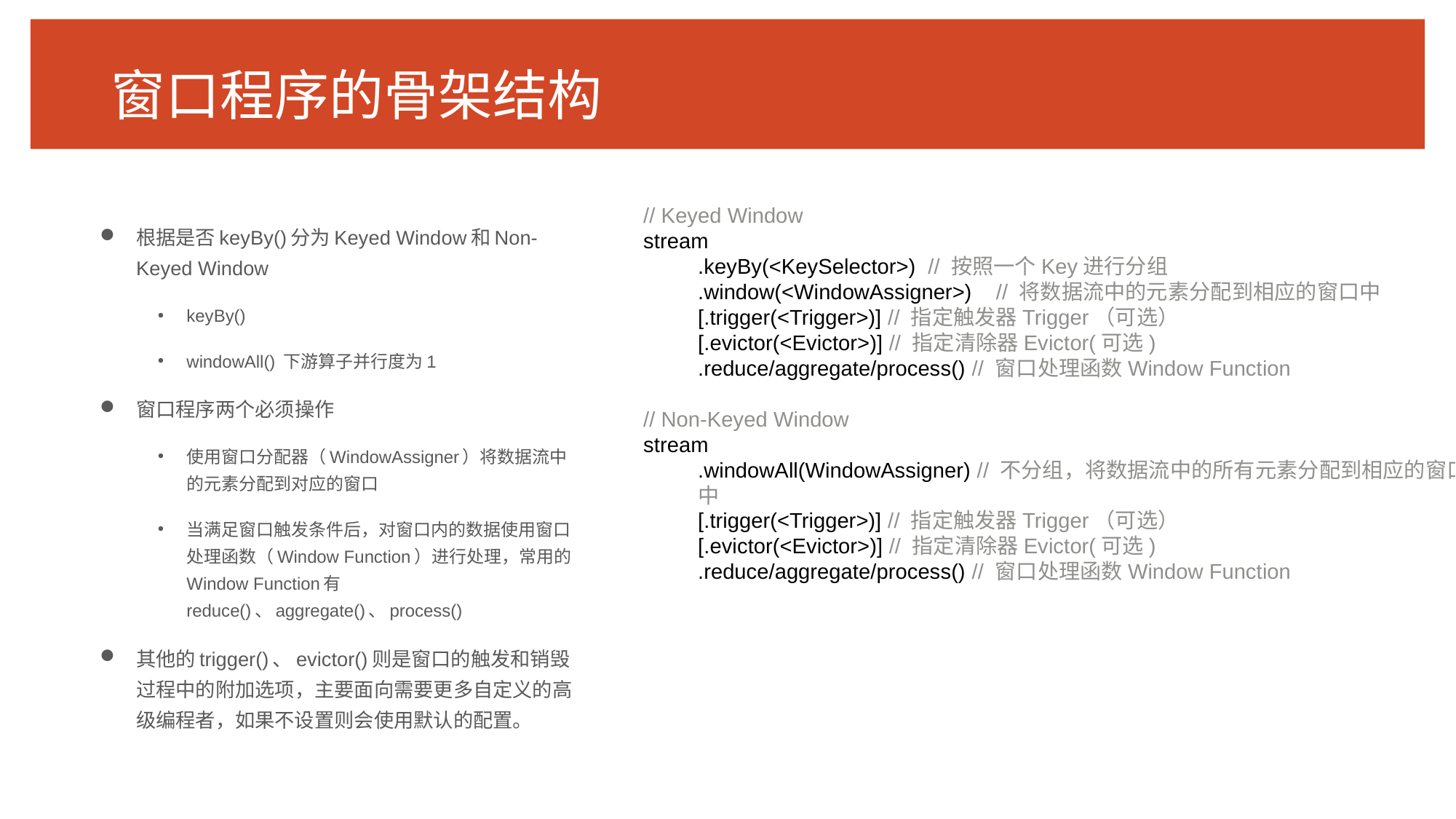

# 窗口程序的骨架结构
// Keyed Window
stream
.keyBy(<KeySelector>)  // 按照一个Key进行分组
.window(<WindowAssigner>)    // 将数据流中的元素分配到相应的窗口中 [.trigger(<Trigger>)] // 指定触发器Trigger（可选）
[.evictor(<Evictor>)] // 指定清除器Evictor(可选)
.reduce/aggregate/process() // 窗口处理函数Window Function

// Non-Keyed Window
stream
.windowAll(WindowAssigner) // 不分组，将数据流中的所有元素分配到相应的窗口中
[.trigger(<Trigger>)] // 指定触发器Trigger（可选）
[.evictor(<Evictor>)] // 指定清除器Evictor(可选)
.reduce/aggregate/process() // 窗口处理函数Window Function
根据是否keyBy()分为Keyed Window和Non-Keyed Window
keyBy()
windowAll() 下游算子并行度为1
窗口程序两个必须操作
使用窗口分配器（WindowAssigner）将数据流中的元素分配到对应的窗口
当满足窗口触发条件后，对窗口内的数据使用窗口处理函数（Window Function）进行处理，常用的Window Function有reduce()、aggregate()、process()
其他的trigger()、evictor()则是窗口的触发和销毁过程中的附加选项，主要面向需要更多自定义的高级编程者，如果不设置则会使用默认的配置。